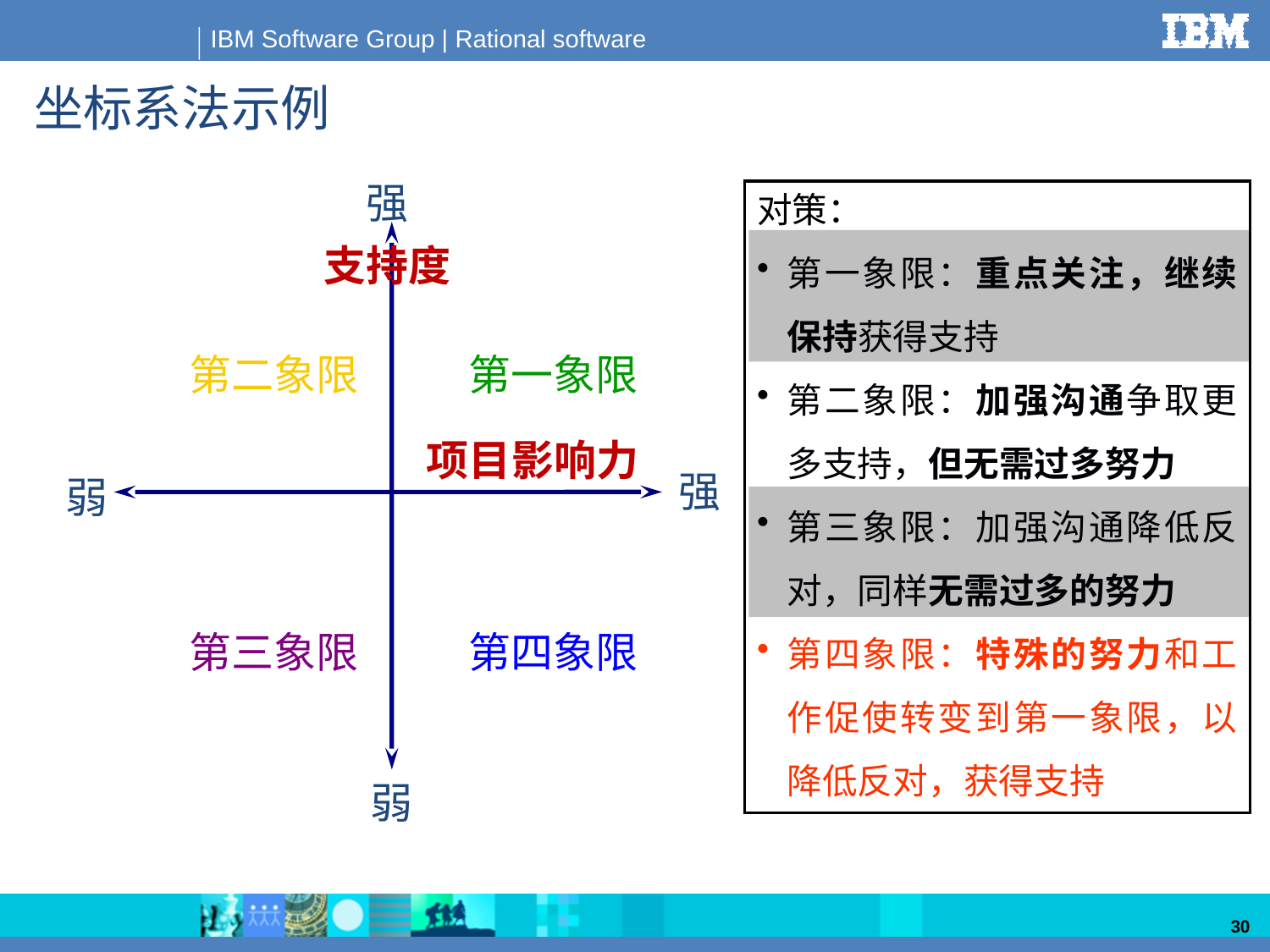

# 坐标系法示例
强

支持度
第二象限

第一象限

项目影响力
强
弱

第三象限

第四象限

弱
对策：
第一象限：重点关注，继续保持获得支持
第二象限：加强沟通争取更多支持，但无需过多努力
第三象限：加强沟通降低反对，同样无需过多的努力
第四象限：特殊的努力和工作促使转变到第一象限，以降低反对，获得支持

30